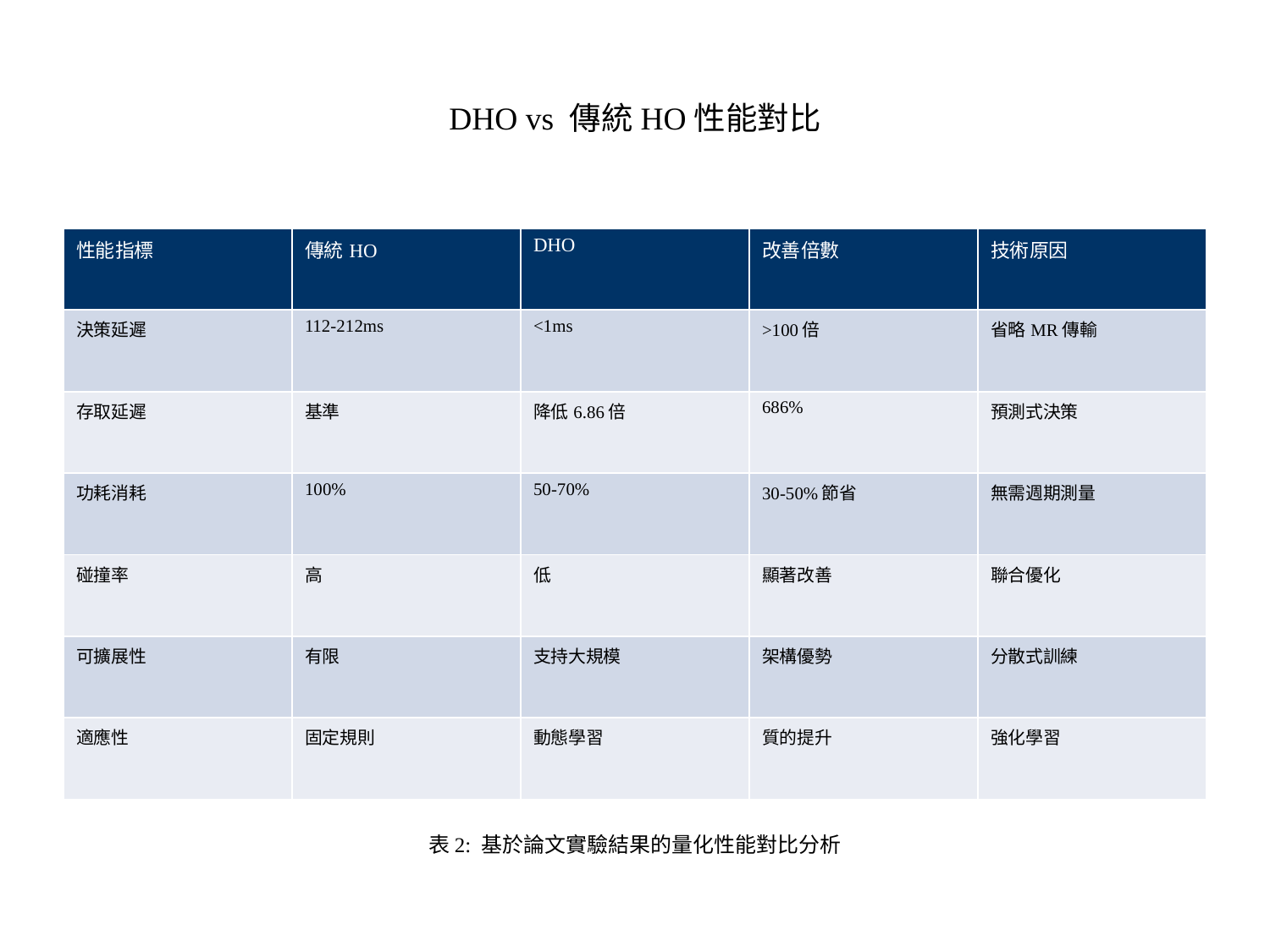

# DHO vs 傳統HO性能對比

| 性能指標 | 傳統HO | DHO | 改善倍數 | 技術原因 |
| --- | --- | --- | --- | --- |
| 決策延遲 | 112-212ms | <1ms | >100倍 | 省略MR傳輸 |
| 存取延遲 | 基準 | 降低6.86倍 | 686% | 預測式決策 |
| 功耗消耗 | 100% | 50-70% | 30-50%節省 | 無需週期測量 |
| 碰撞率 | 高 | 低 | 顯著改善 | 聯合優化 |
| 可擴展性 | 有限 | 支持大規模 | 架構優勢 | 分散式訓練 |
| 適應性 | 固定規則 | 動態學習 | 質的提升 | 強化學習 |
表2: 基於論文實驗結果的量化性能對比分析